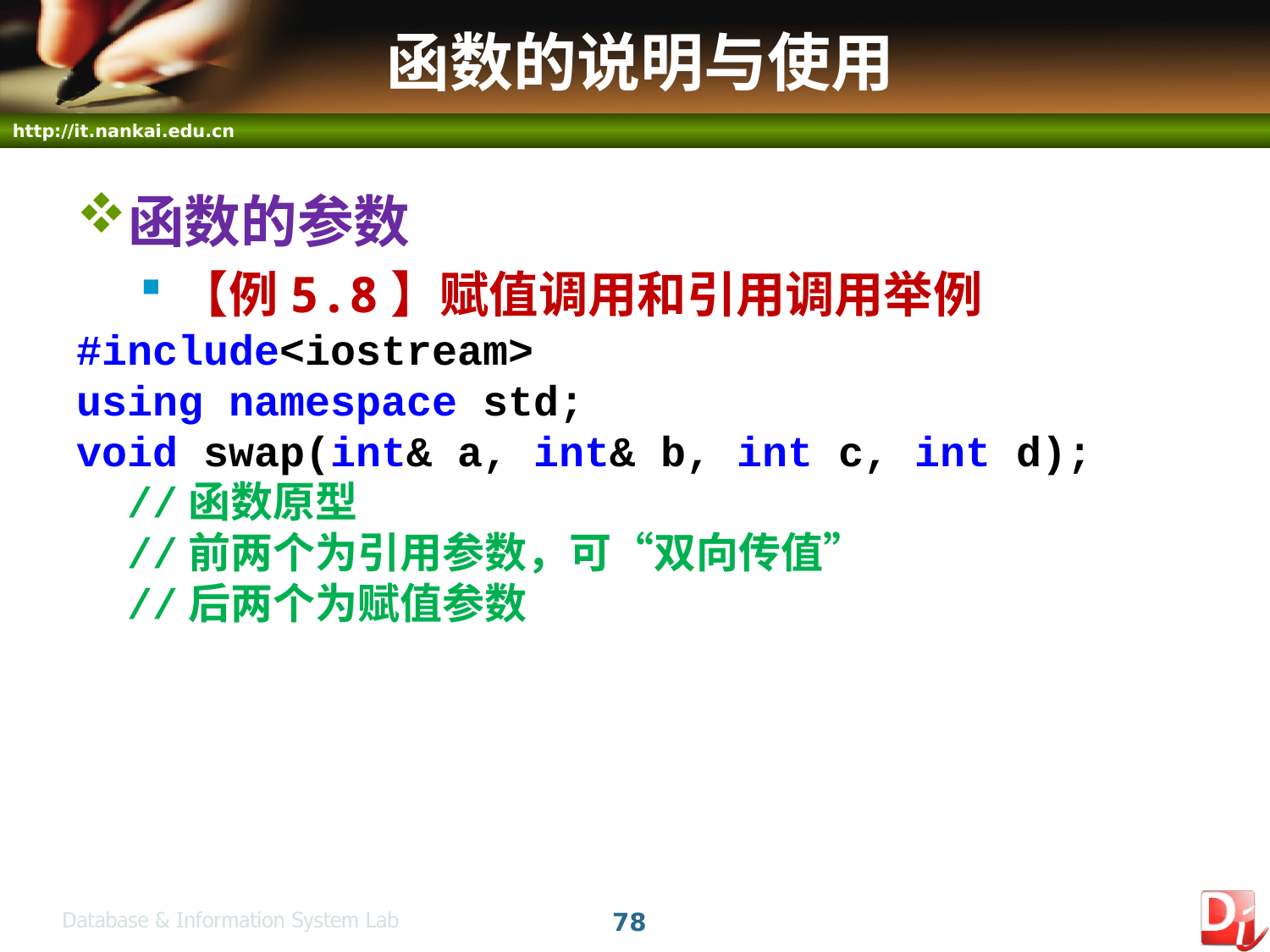

# 函数的说明与使用
函数的参数
【例5.8】赋值调用和引用调用举例
#include<iostream>
using namespace std;
void swap(int& a, int& b, int c, int d);
  //函数原型
  //前两个为引用参数，可“双向传值”
  //后两个为赋值参数

78
Database & Information System Lab